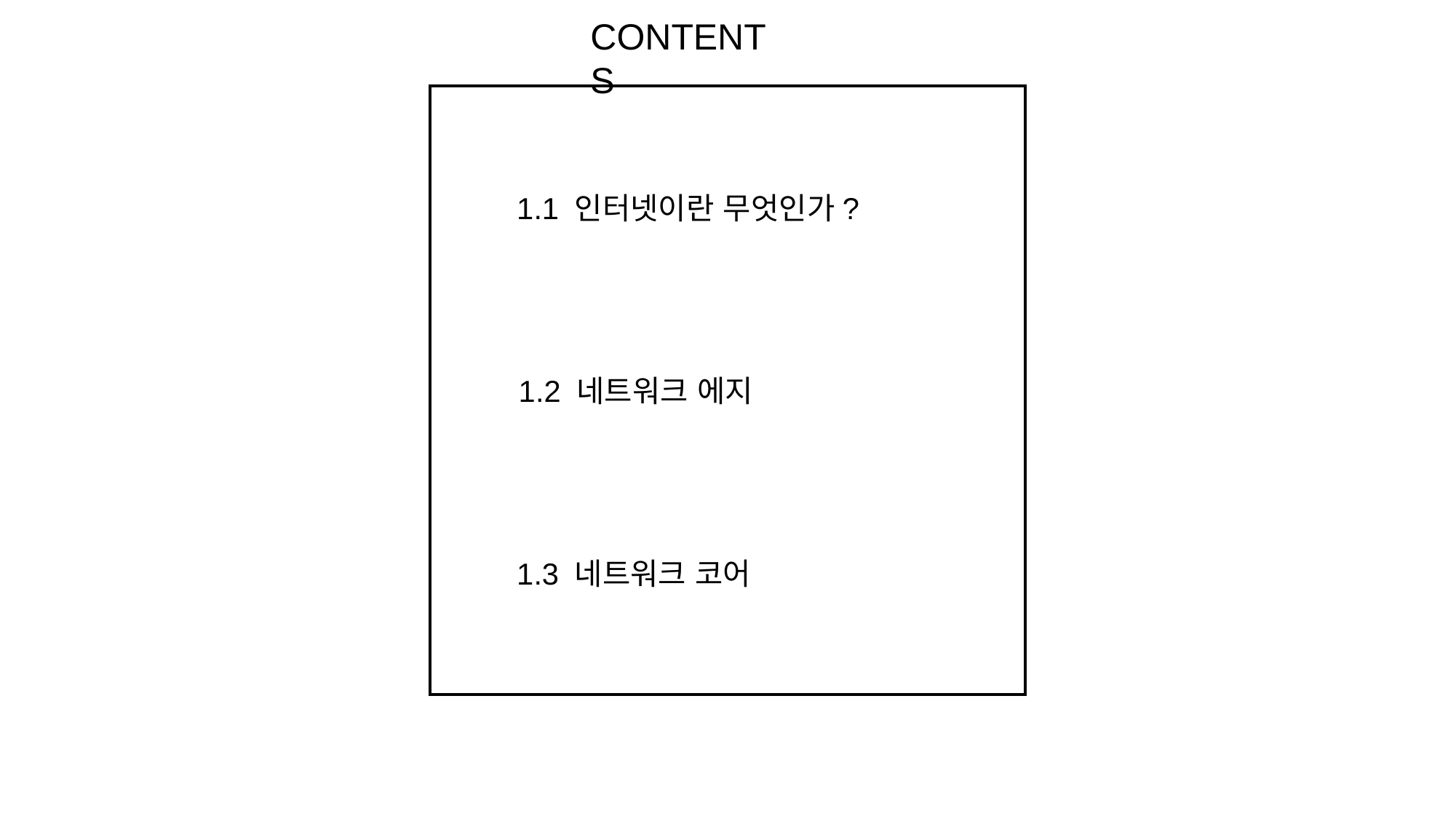

CONTENTS

1.1 인터넷이란 무엇인가?
1.2 네트워크 에지
1.3 네트워크 코어